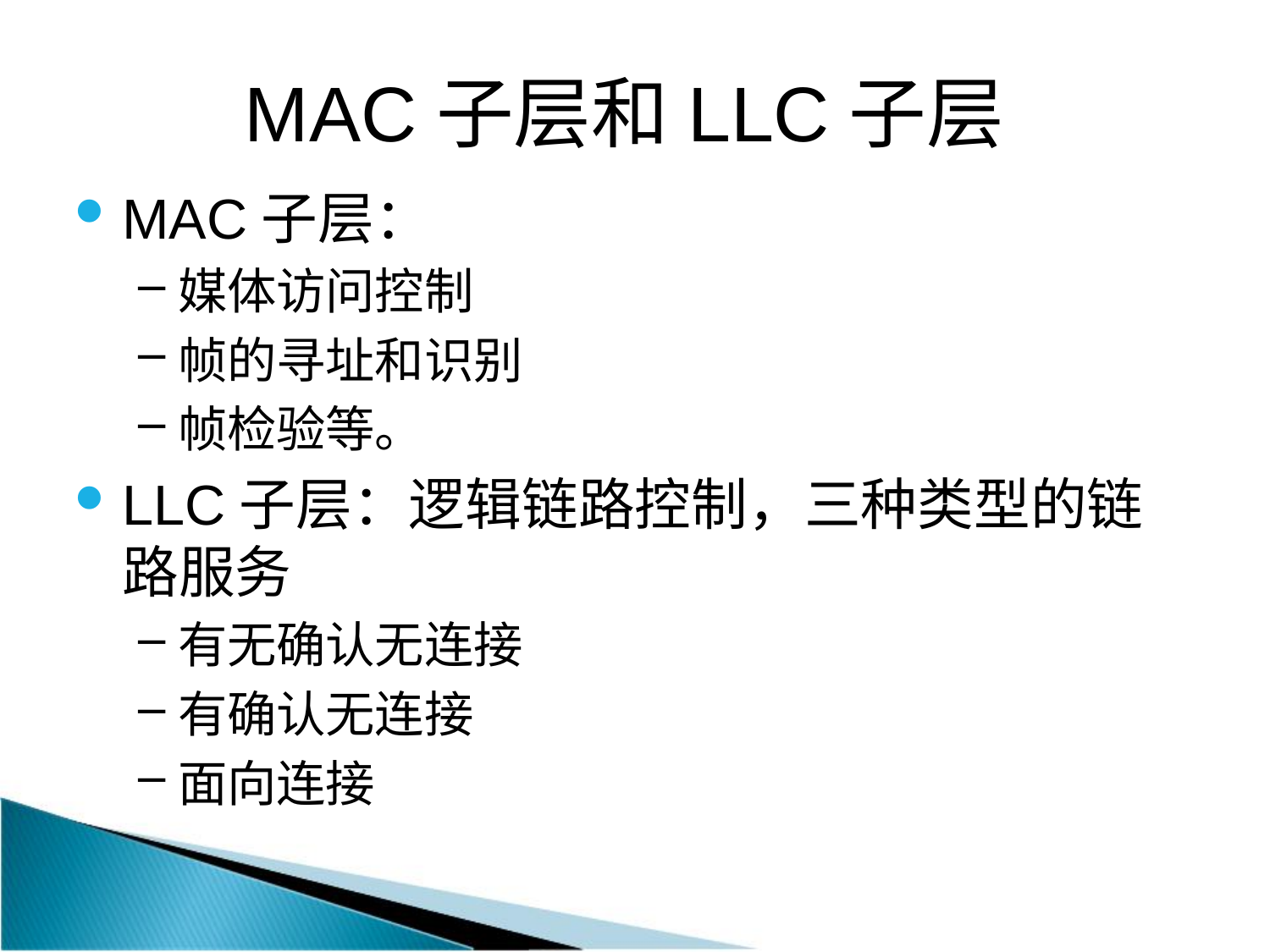

MAC子层和LLC子层
MAC子层：
媒体访问控制
帧的寻址和识别
帧检验等。
LLC子层：逻辑链路控制，三种类型的链路服务
有无确认无连接
有确认无连接
面向连接